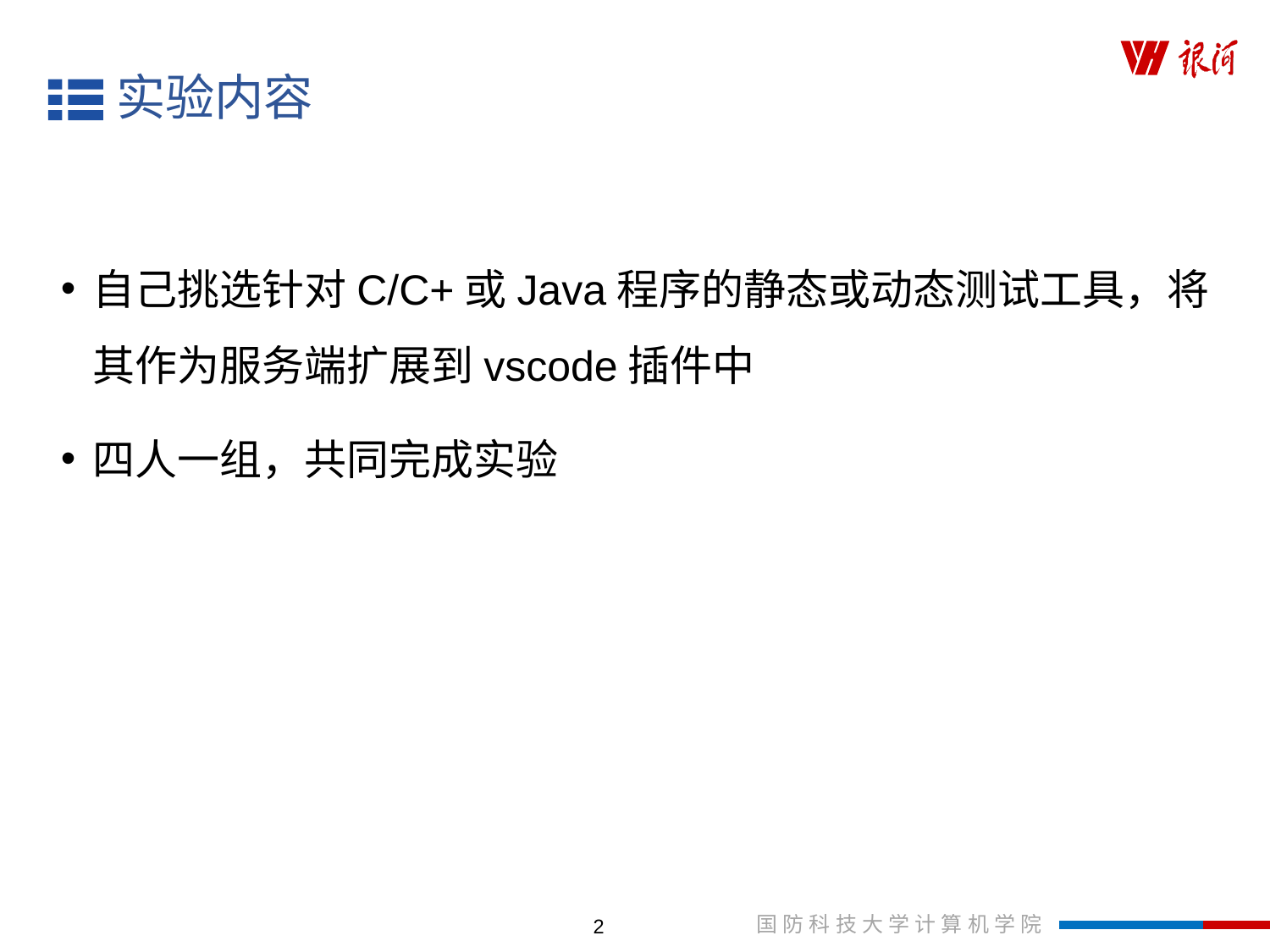

# 实验内容

自己挑选针对C/C+或Java程序的静态或动态测试工具，将其作为服务端扩展到vscode插件中
四人一组，共同完成实验